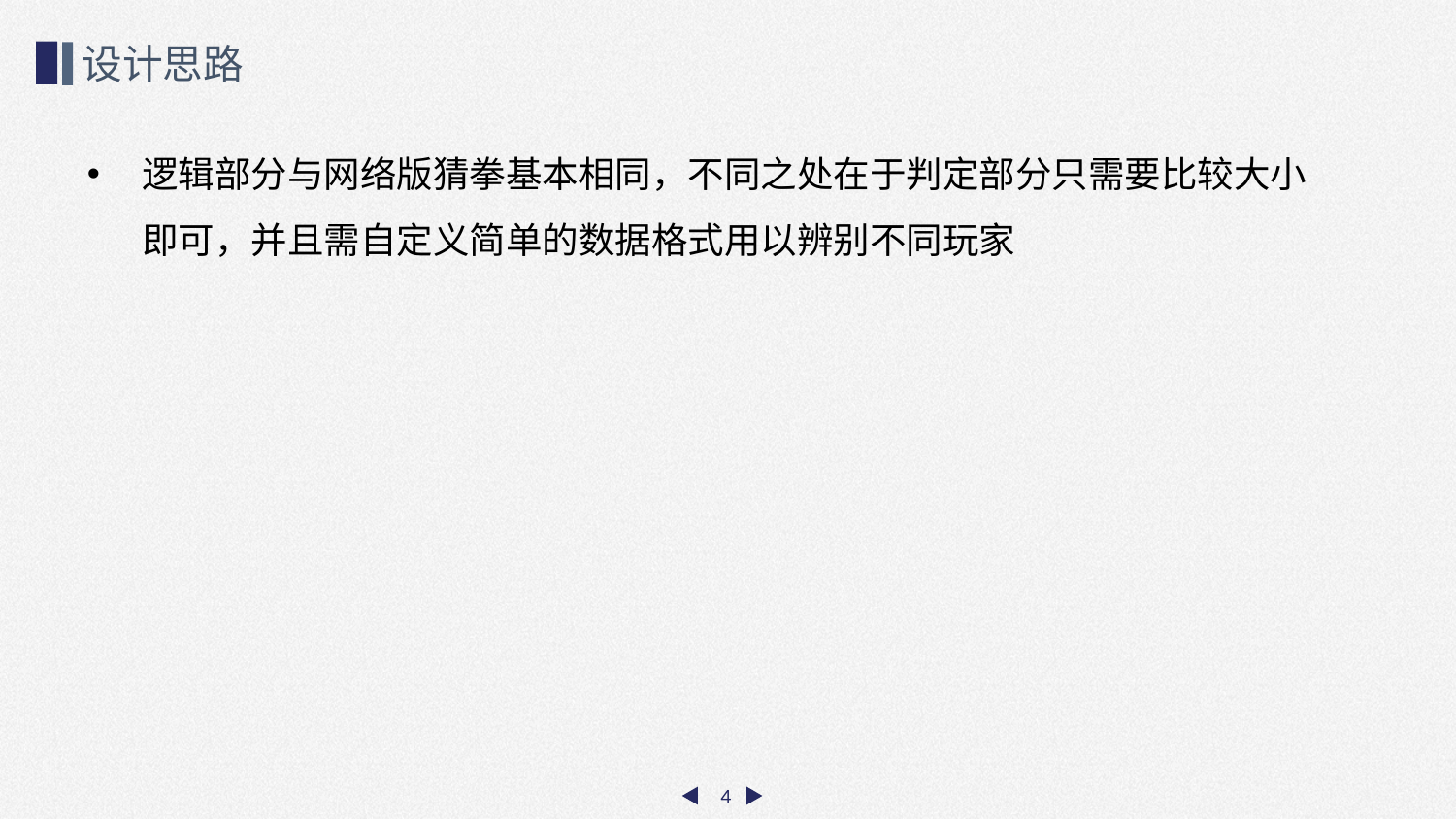

设计思路

逻辑部分与网络版猜拳基本相同，不同之处在于判定部分只需要比较大小即可，并且需自定义简单的数据格式用以辨别不同玩家

4